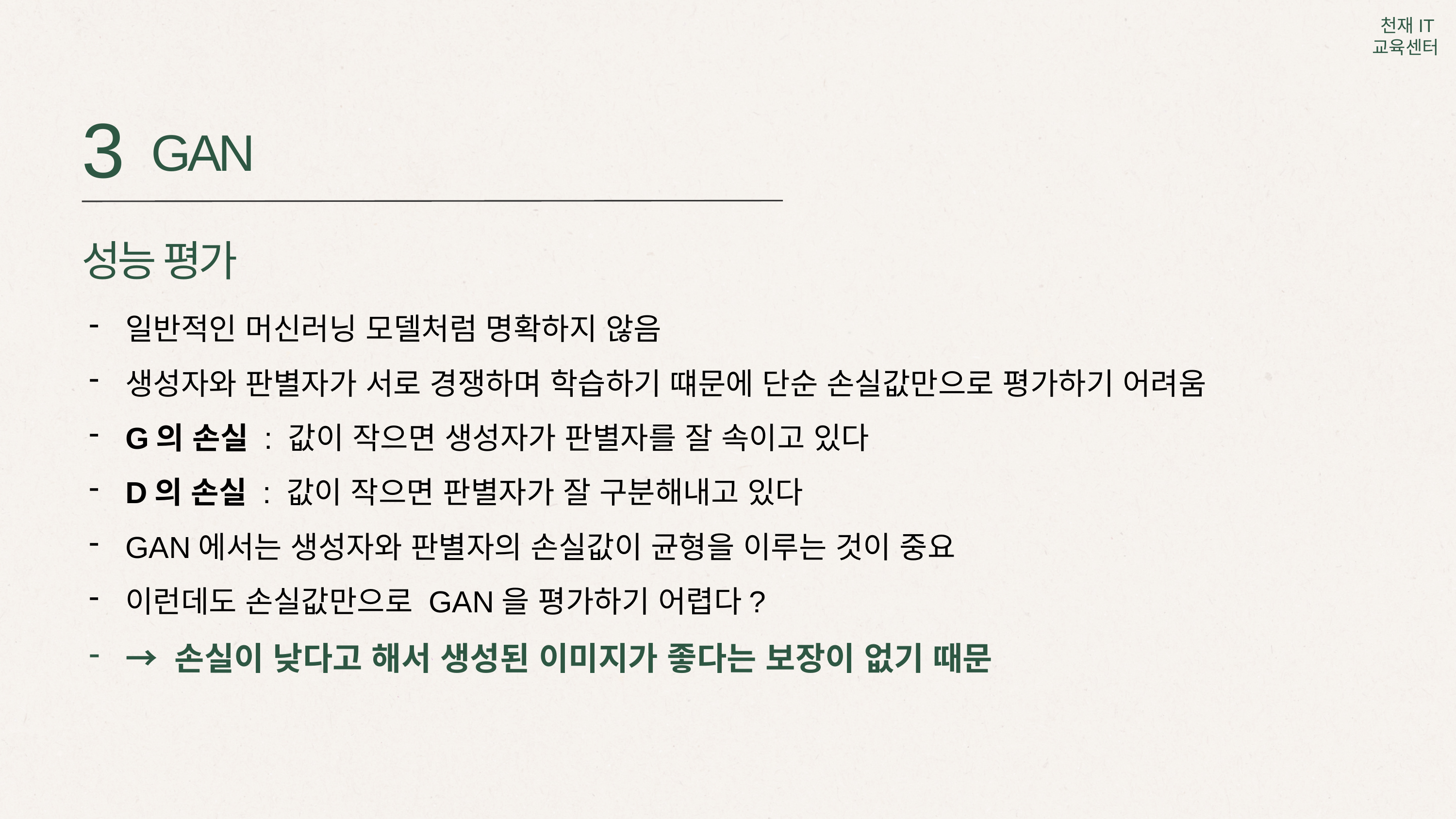

3
GAN

성능 평가
일반적인 머신러닝 모델처럼 명확하지 않음
생성자와 판별자가 서로 경쟁하며 학습하기 떄문에 단순 손실값만으로 평가하기 어려움
G의 손실 : 값이 작으면 생성자가 판별자를 잘 속이고 있다
D의 손실 : 값이 작으면 판별자가 잘 구분해내고 있다
GAN에서는 생성자와 판별자의 손실값이 균형을 이루는 것이 중요
이런데도 손실값만으로 GAN을 평가하기 어렵다?
→ 손실이 낮다고 해서 생성된 이미지가 좋다는 보장이 없기 때문